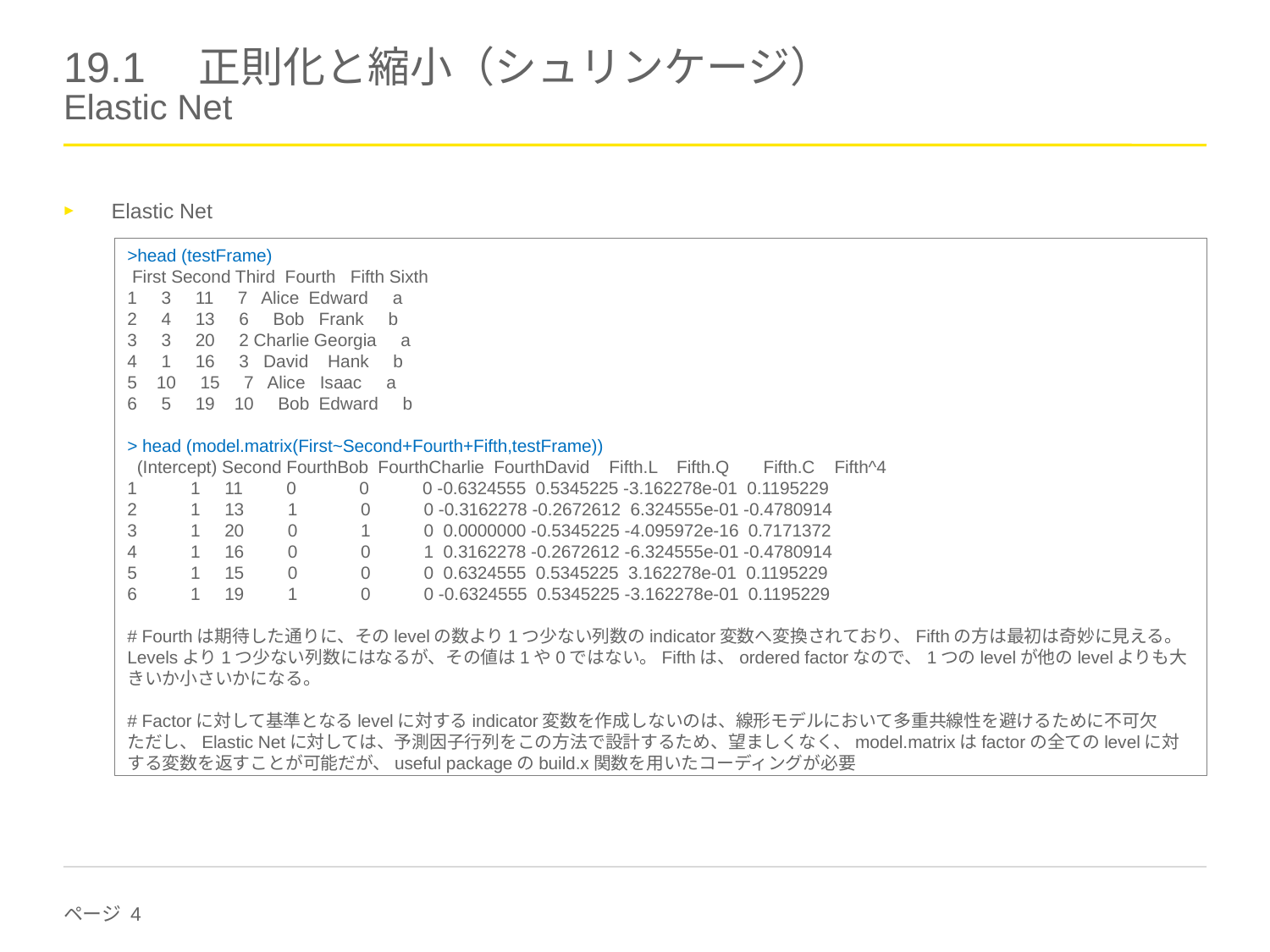

# 19.1　正則化と縮小（シュリンケージ） Elastic Net
Elastic Net

>head (testFrame)
 First Second Third  Fourth   Fifth Sixth
1     3     11     7   Alice  Edward     a
2     4     13     6     Bob   Frank     b
3     3     20     2 Charlie Georgia     a
4     1     16     3   David    Hank     b
5    10     15     7   Alice   Isaac     a
6     5     19    10     Bob  Edward     b

> head (model.matrix(First~Second+Fourth+Fifth,testFrame))
  (Intercept) Second FourthBob  FourthCharlie  FourthDavid    Fifth.L    Fifth.Q       Fifth.C    Fifth^4
1           1     11         0             0           0 -0.6324555  0.5345225 -3.162278e-01  0.1195229
2           1     13         1             0           0 -0.3162278 -0.2672612  6.324555e-01 -0.4780914
3           1     20         0             1           0  0.0000000 -0.5345225 -4.095972e-16  0.7171372
4           1     16         0             0           1  0.3162278 -0.2672612 -6.324555e-01 -0.4780914
5           1     15         0             0           0  0.6324555  0.5345225  3.162278e-01  0.1195229
6           1     19         1             0           0 -0.6324555  0.5345225 -3.162278e-01  0.1195229

# Fourthは期待した通りに、そのlevelの数より1つ少ない列数のindicator変数へ変換されており、Fifthの方は最初は奇妙に見える。Levelsより1つ少ない列数にはなるが、その値は1や0ではない。Fifthは、ordered factorなので、1つのlevelが他のlevelよりも大きいか小さいかになる。

# Factorに対して基準となるlevelに対するindicator変数を作成しないのは、線形モデルにおいて多重共線性を避けるために不可欠
ただし、Elastic Netに対しては、予測因子行列をこの方法で設計するため、望ましくなく、model.matrixはfactorの全てのlevelに対する変数を返すことが可能だが、useful packageのbuild.x関数を用いたコーディングが必要